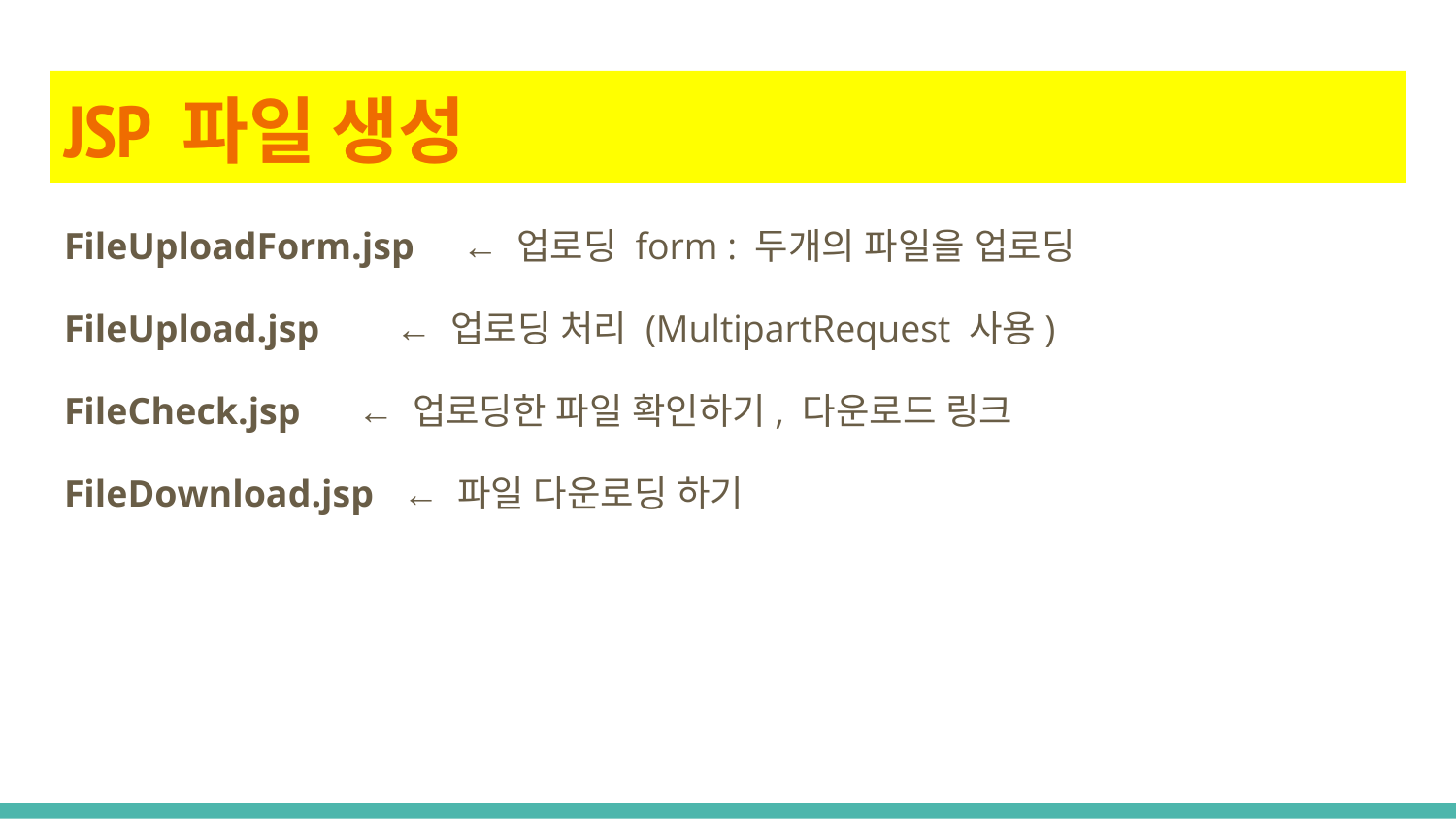

# JSP 파일 생성
FileUploadForm.jsp     ← 업로딩 form : 두개의 파일을 업로딩
FileUpload.jsp        ← 업로딩 처리 (MultipartRequest 사용)
FileCheck.jsp      ← 업로딩한 파일 확인하기, 다운로드 링크
FileDownload.jsp   ← 파일 다운로딩 하기